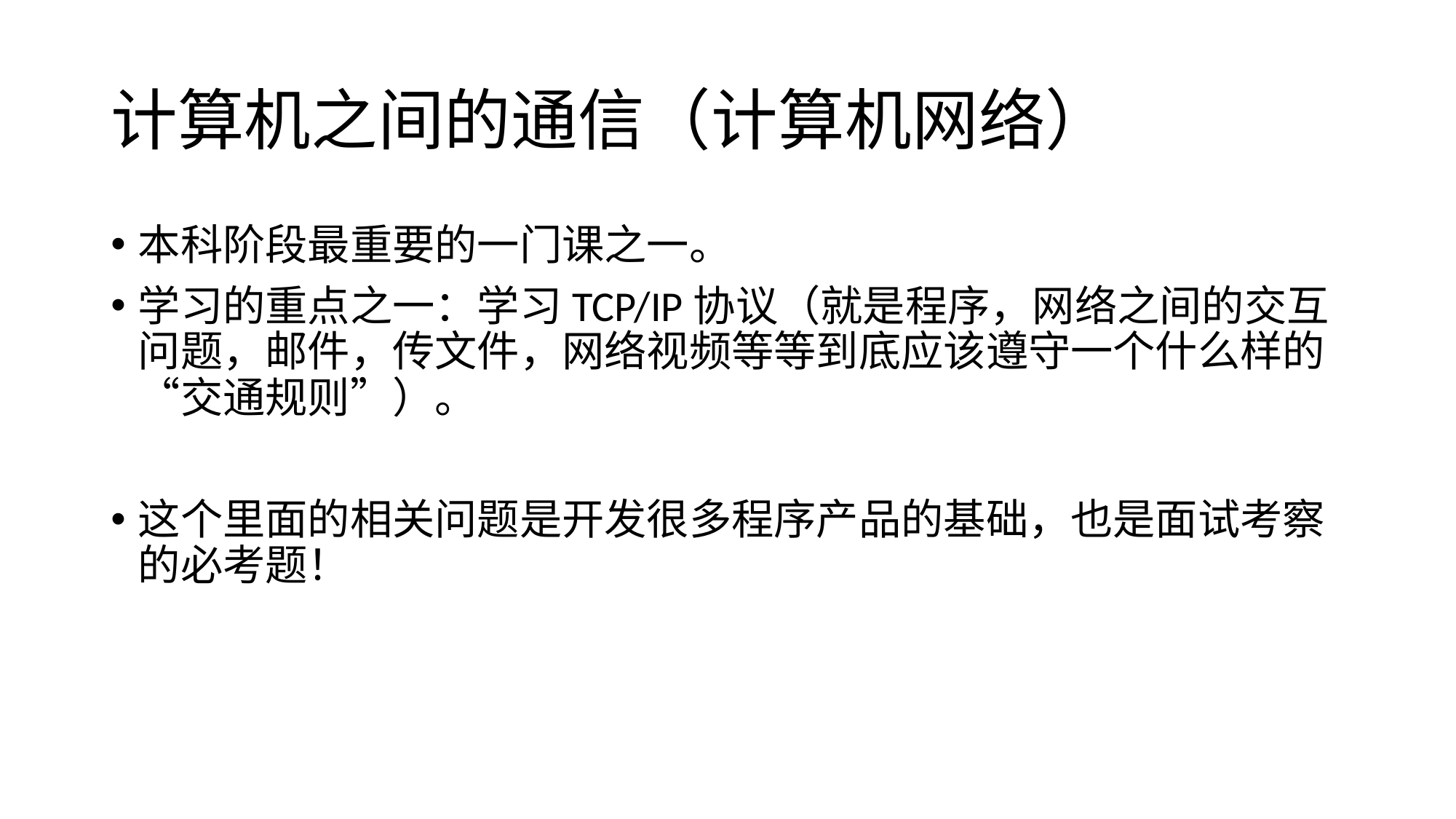

# 计算机之间的通信（计算机网络）
本科阶段最重要的一门课之一。
学习的重点之一：学习TCP/IP协议（就是程序，网络之间的交互问题，邮件，传文件，网络视频等等到底应该遵守一个什么样的“交通规则”）。

这个里面的相关问题是开发很多程序产品的基础，也是面试考察的必考题！